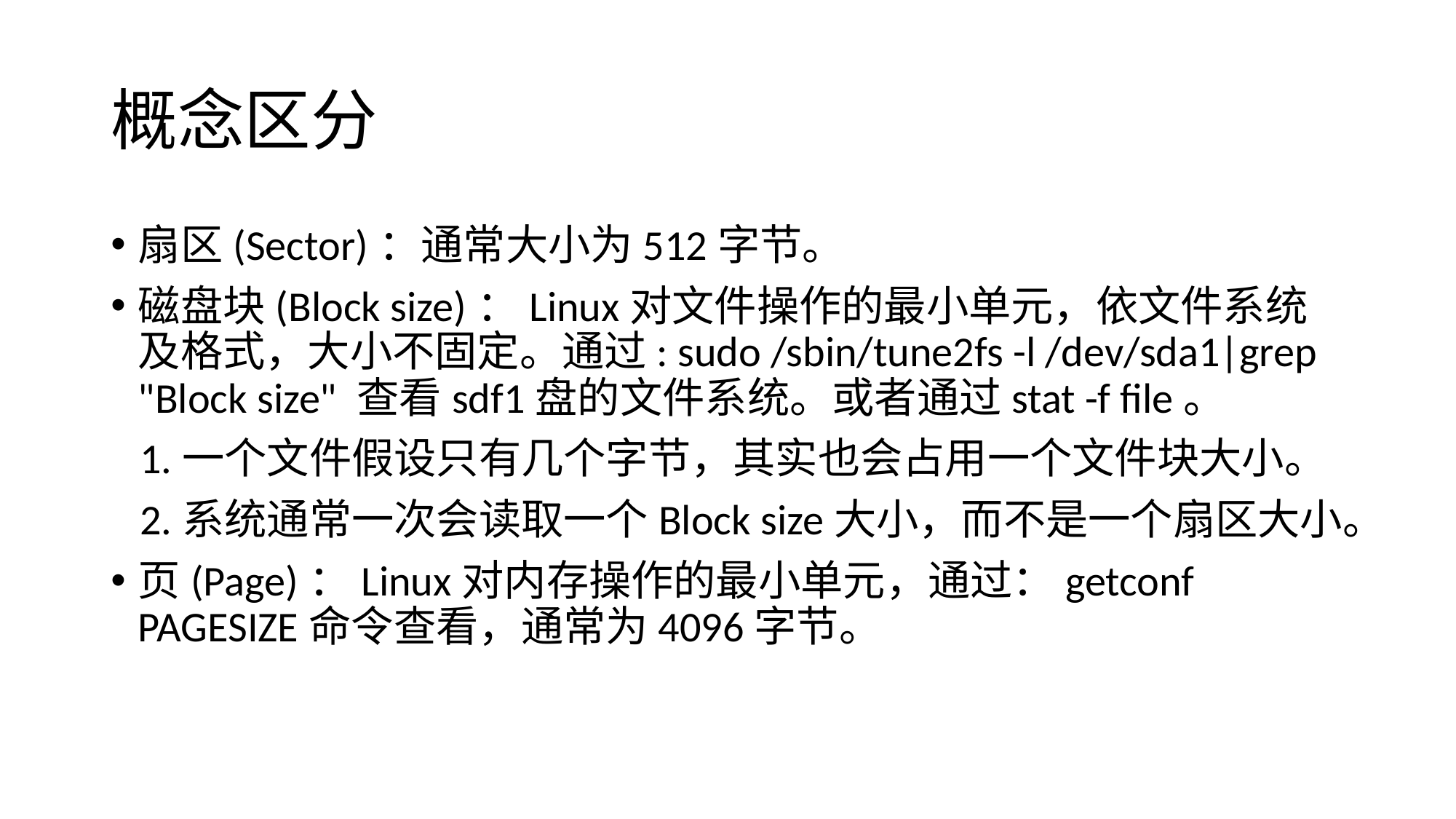

# 概念区分
扇区(Sector)：通常大小为512字节。
磁盘块(Block size)：Linux对文件操作的最小单元，依文件系统及格式，大小不固定。通过: sudo /sbin/tune2fs -l /dev/sda1|grep "Block size" 查看sdf1盘的文件系统。或者通过stat -f file。
   1.一个文件假设只有几个字节，其实也会占用一个文件块大小。
   2.系统通常一次会读取一个Block size大小，而不是一个扇区大小。
页(Page)：Linux对内存操作的最小单元，通过：getconf PAGESIZE命令查看，通常为4096字节。